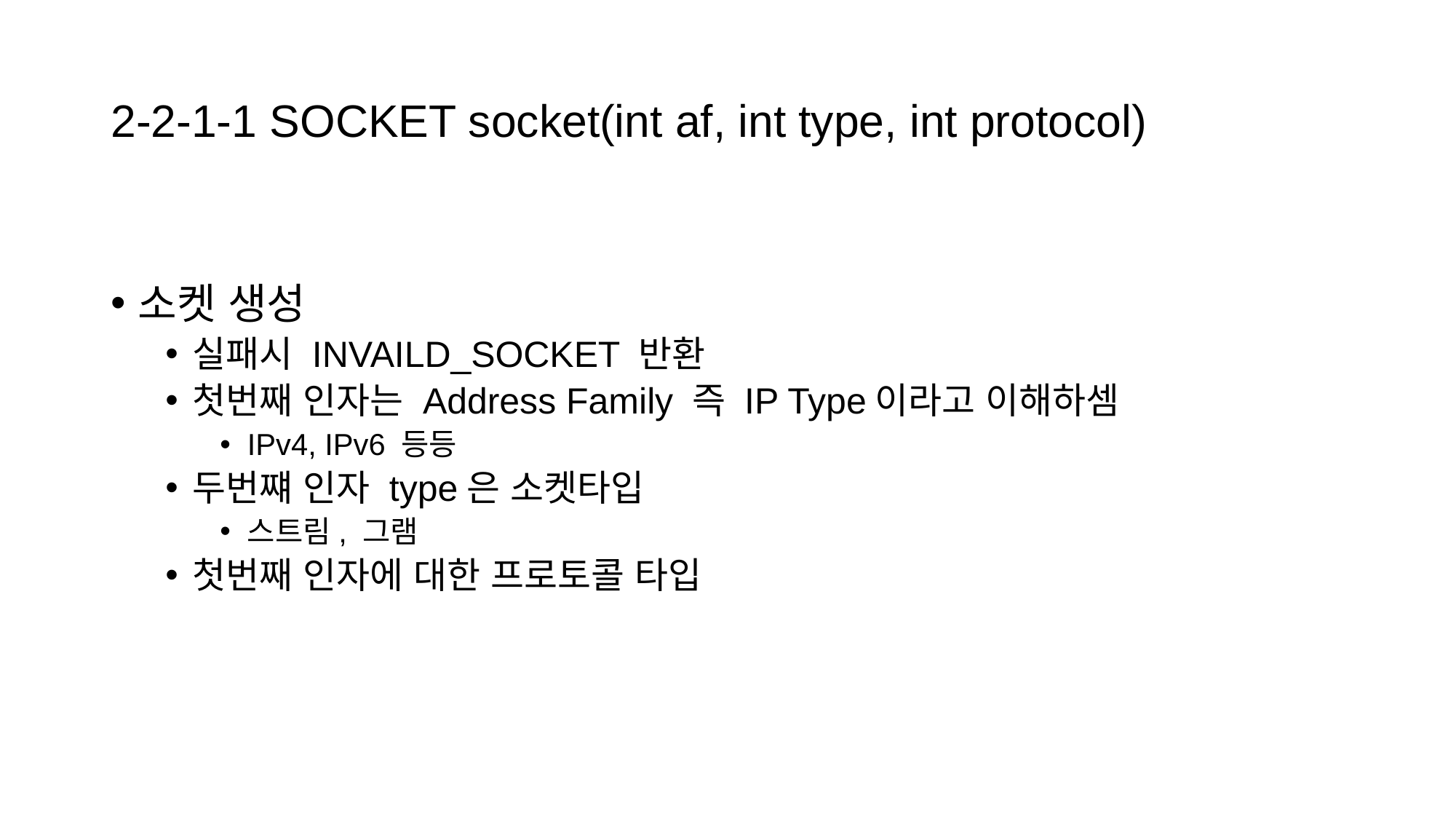

# 2-2-1-1 SOCKET socket(int af, int type, int protocol)

소켓 생성
실패시 INVAILD_SOCKET 반환
첫번째 인자는 Address Family 즉 IP Type이라고 이해하셈
IPv4, IPv6 등등
두번쨰 인자 type은 소켓타입
스트림, 그램
첫번째 인자에 대한 프로토콜 타입